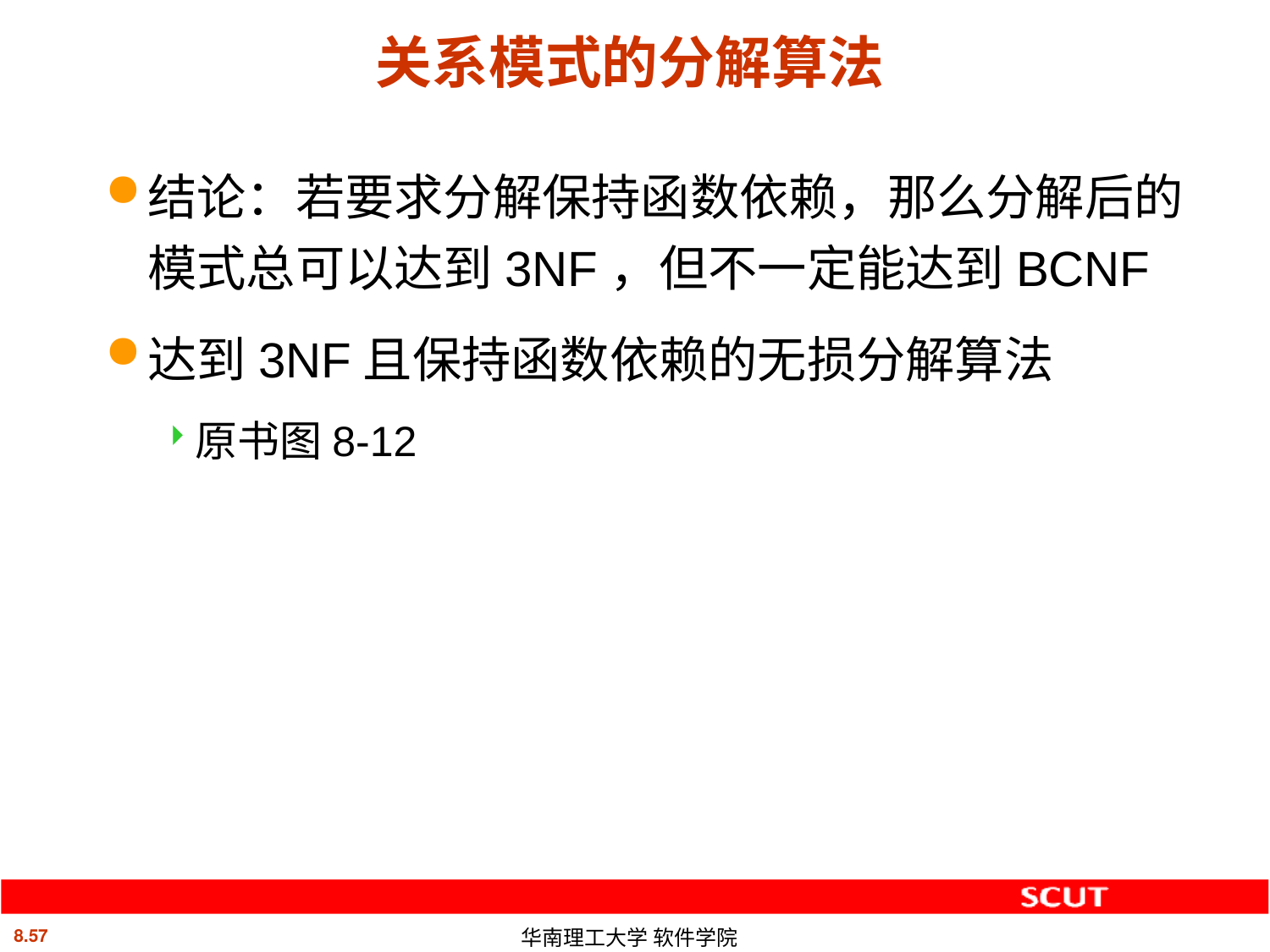

# 关系模式的分解算法
结论：若要求分解保持函数依赖，那么分解后的模式总可以达到3NF，但不一定能达到BCNF
达到3NF且保持函数依赖的无损分解算法
原书图8-12